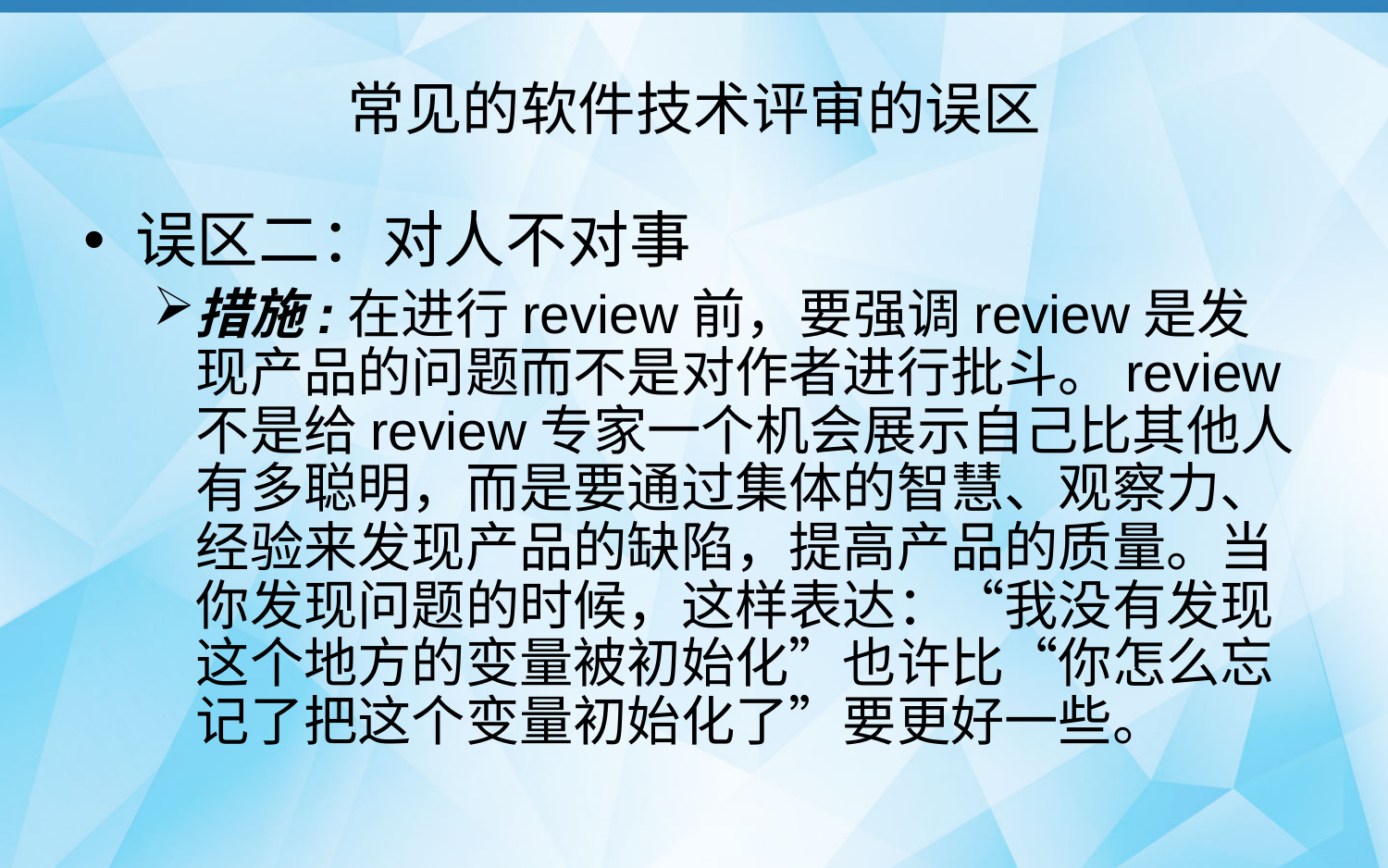

# 常见的软件技术评审的误区
误区二：对人不对事
措施:在进行review前，要强调review是发现产品的问题而不是对作者进行批斗。review不是给review专家一个机会展示自己比其他人有多聪明，而是要通过集体的智慧、观察力、经验来发现产品的缺陷，提高产品的质量。当你发现问题的时候，这样表达：“我没有发现这个地方的变量被初始化”也许比“你怎么忘记了把这个变量初始化了”要更好一些。